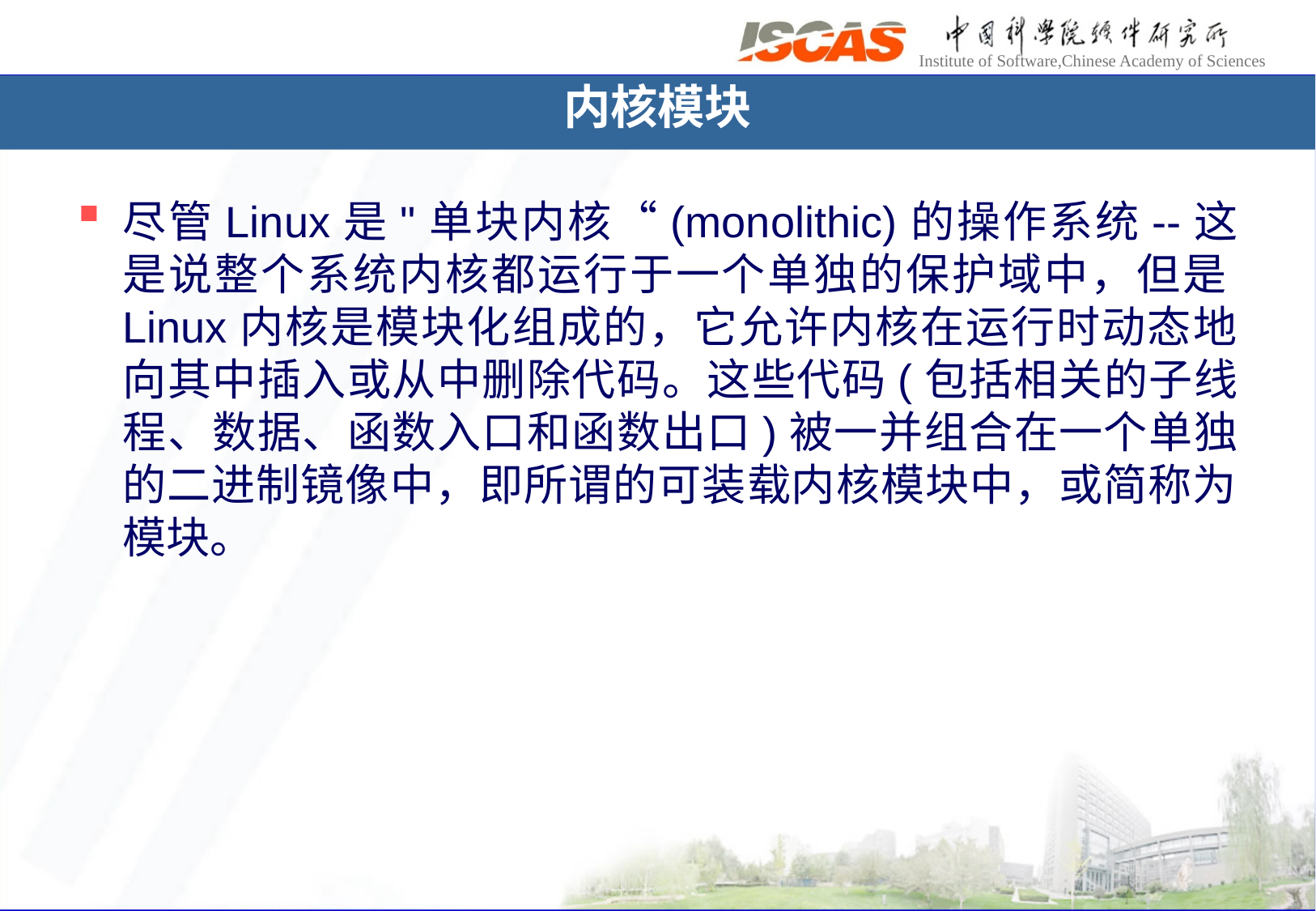

# 内核模块
尽管Linux是"单块内核“(monolithic)的操作系统--这是说整个系统内核都运行于一个单独的保护域中，但是Linux内核是模块化组成的，它允许内核在运行时动态地向其中插入或从中删除代码。这些代码(包括相关的子线程、数据、函数入口和函数出口)被一并组合在一个单独的二进制镜像中，即所谓的可装载内核模块中，或简称为模块。